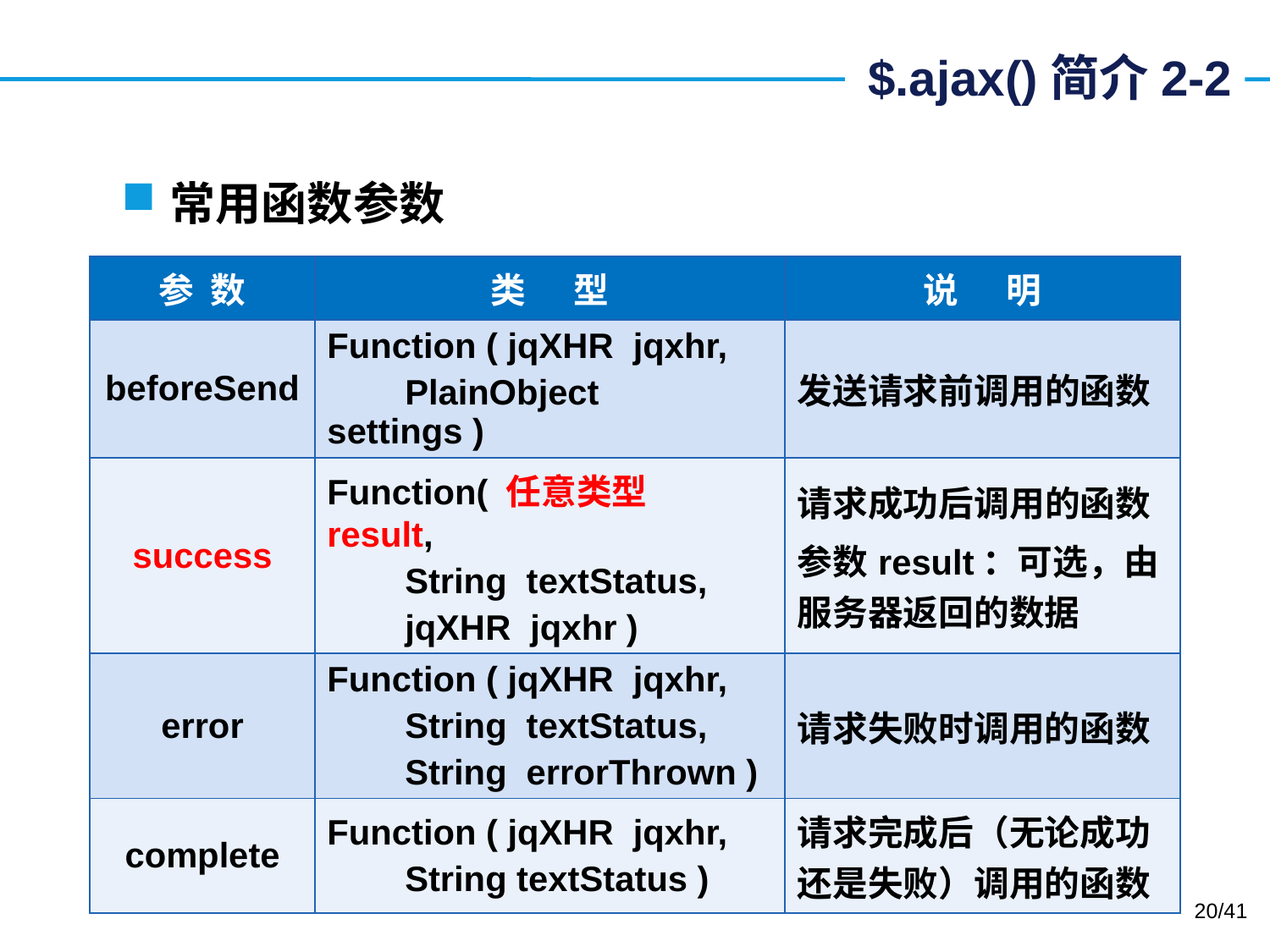

# $.ajax()简介2-2
常用函数参数

| 参 数 | 类 型 | 说 明 |
| --- | --- | --- |
| beforeSend | Function ( jqXHR jqxhr, PlainObject settings ) | 发送请求前调用的函数 |
| success | Function( 任意类型 result, String textStatus, jqXHR jqxhr ) | 请求成功后调用的函数 参数result：可选，由服务器返回的数据 |
| error | Function ( jqXHR jqxhr, String textStatus, String errorThrown ) | 请求失败时调用的函数 |
| complete | Function ( jqXHR jqxhr, String textStatus ) | 请求完成后（无论成功还是失败）调用的函数 |
20/41